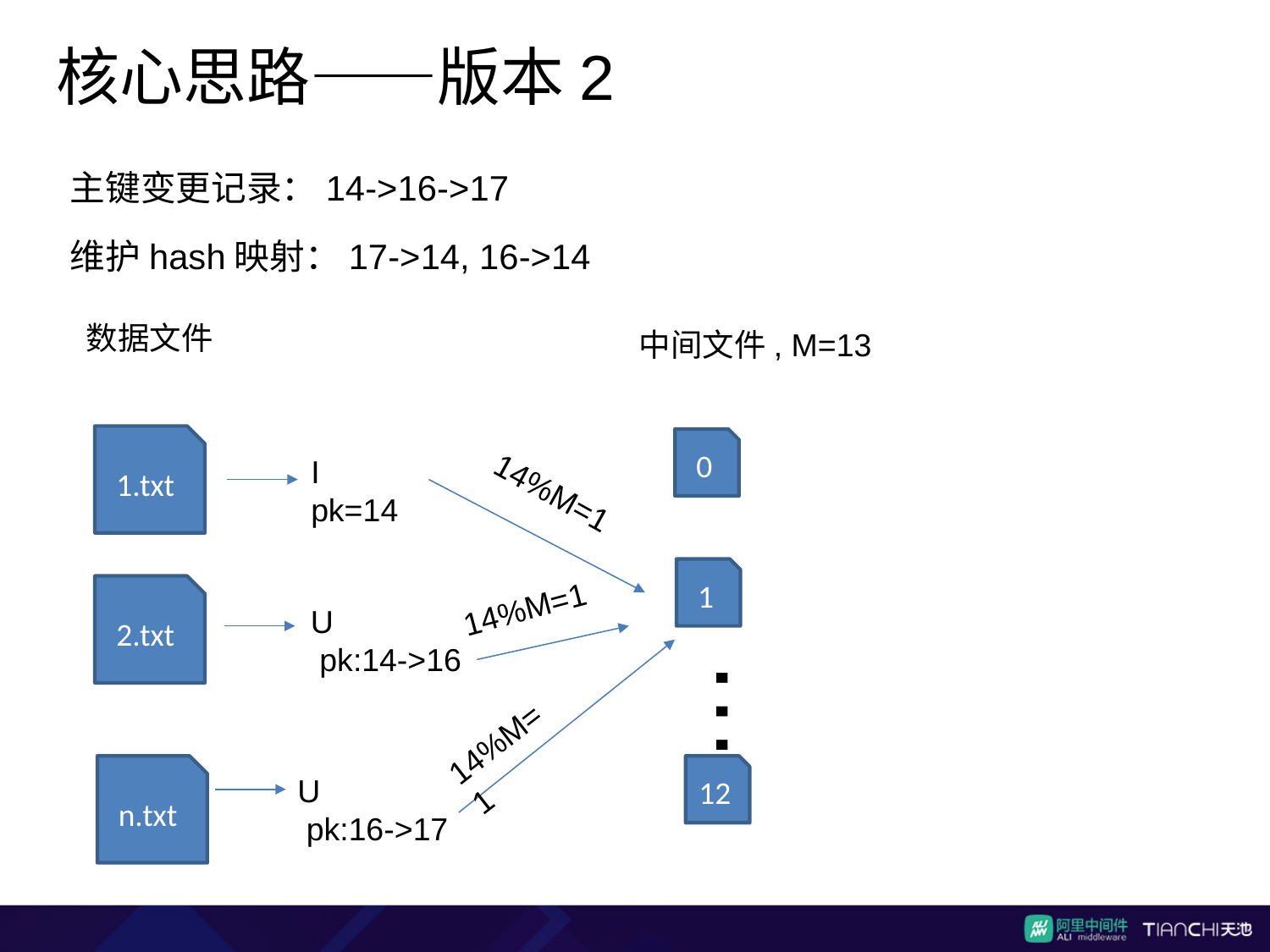

核心思路——版本2
主键变更记录：14->16->17
维护hash映射：17->14, 16->14
数据文件
中间文件, M=13
1.txt
0
I
pk=14
14%M=1
1
2.txt
14%M=1
U
 pk:14->16
…
14%M=1
n.txt
12
U
 pk:16->17